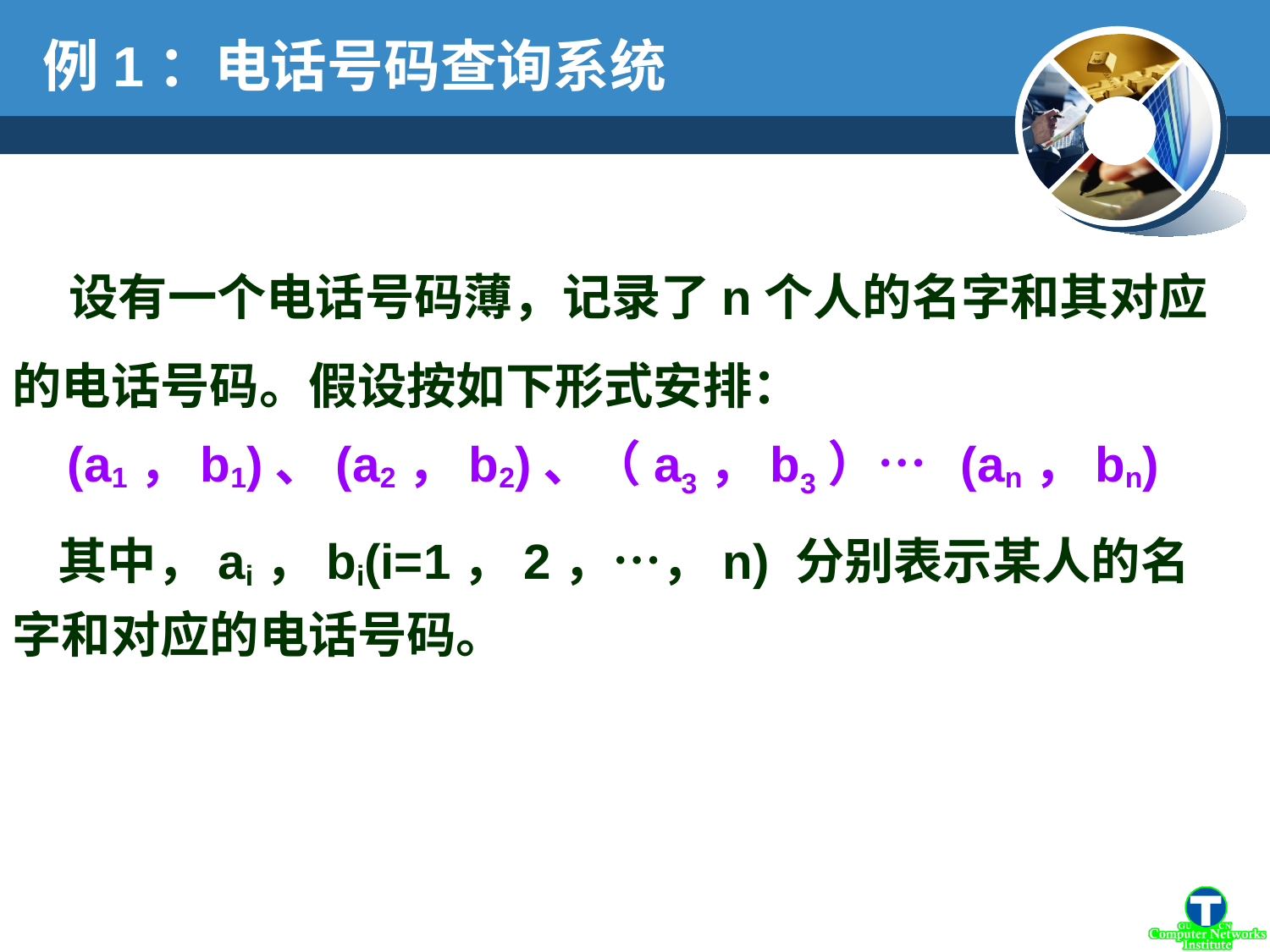

例1：电话号码查询系统
    设有一个电话号码薄，记录了n个人的名字和其对应的电话号码。假设按如下形式安排：
    (a1，b1)、(a2，b2)、（a3，b3）…  (an，bn)
   其中，ai，bi(i=1，2，…，n) 分别表示某人的名字和对应的电话号码。